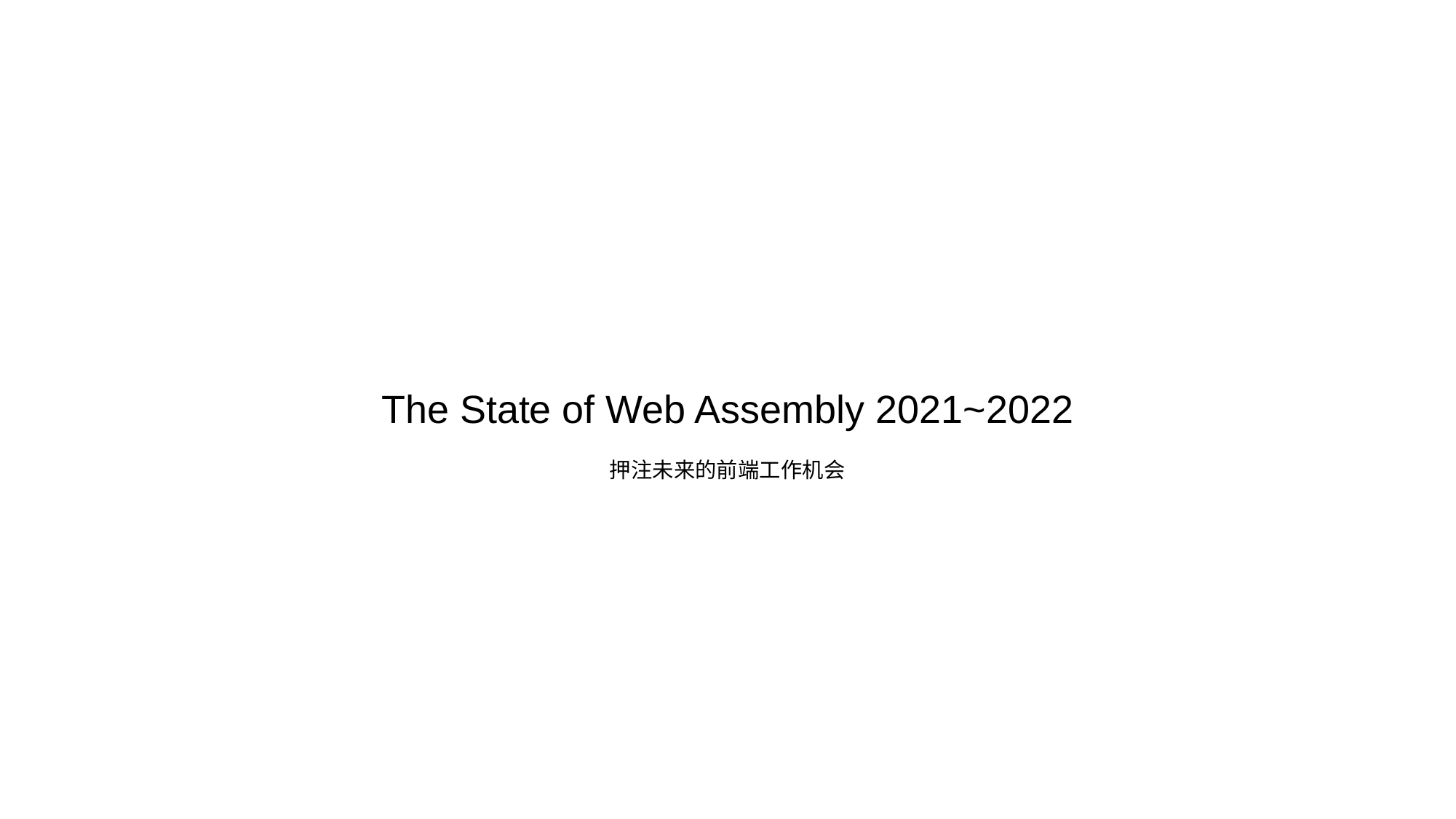

# The State of Web Assembly 2021~2022 押注未来的前端工作机会